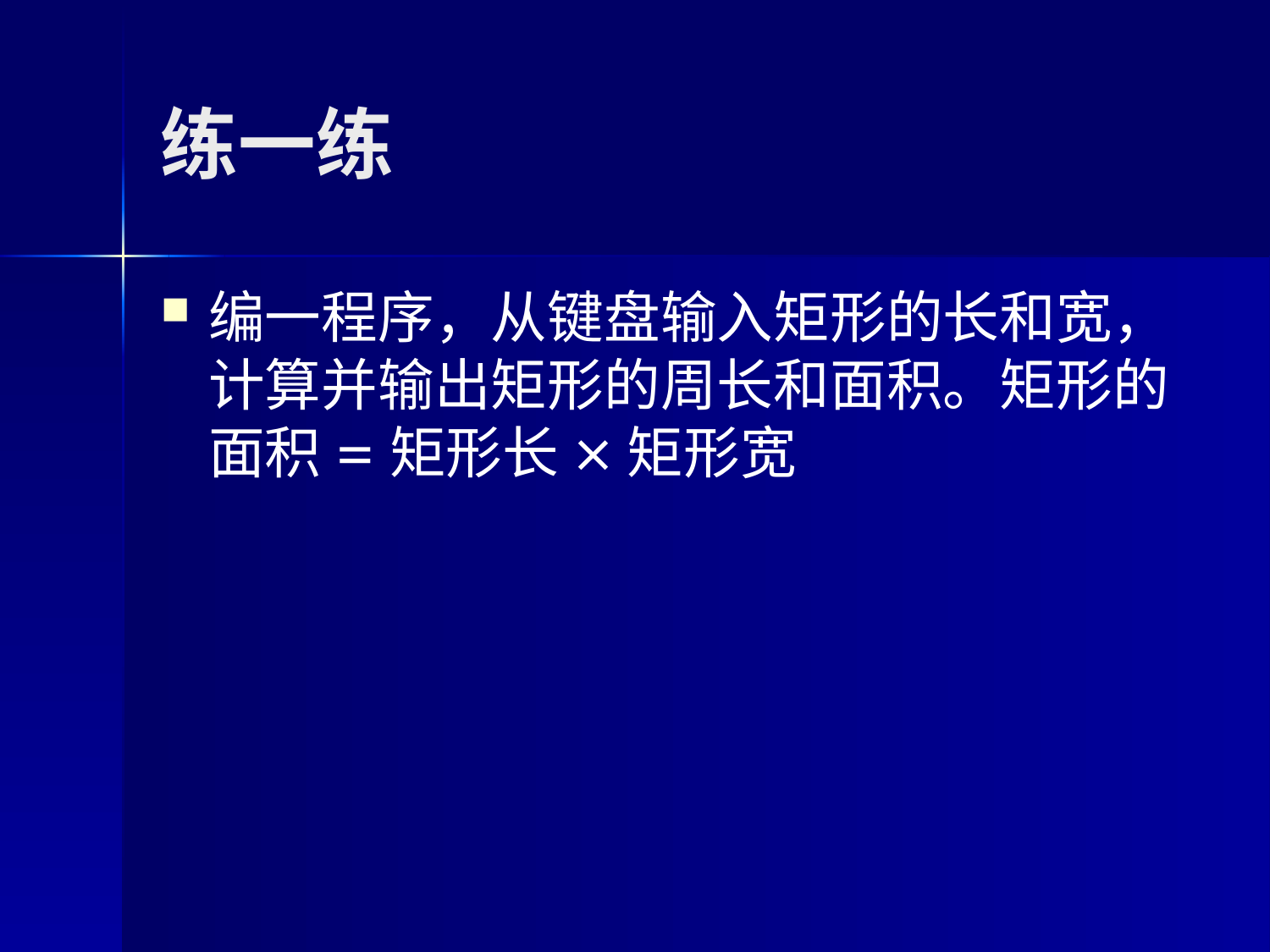

# 练一练
编一程序，从键盘输入矩形的长和宽，计算并输出矩形的周长和面积。矩形的面积=矩形长×矩形宽